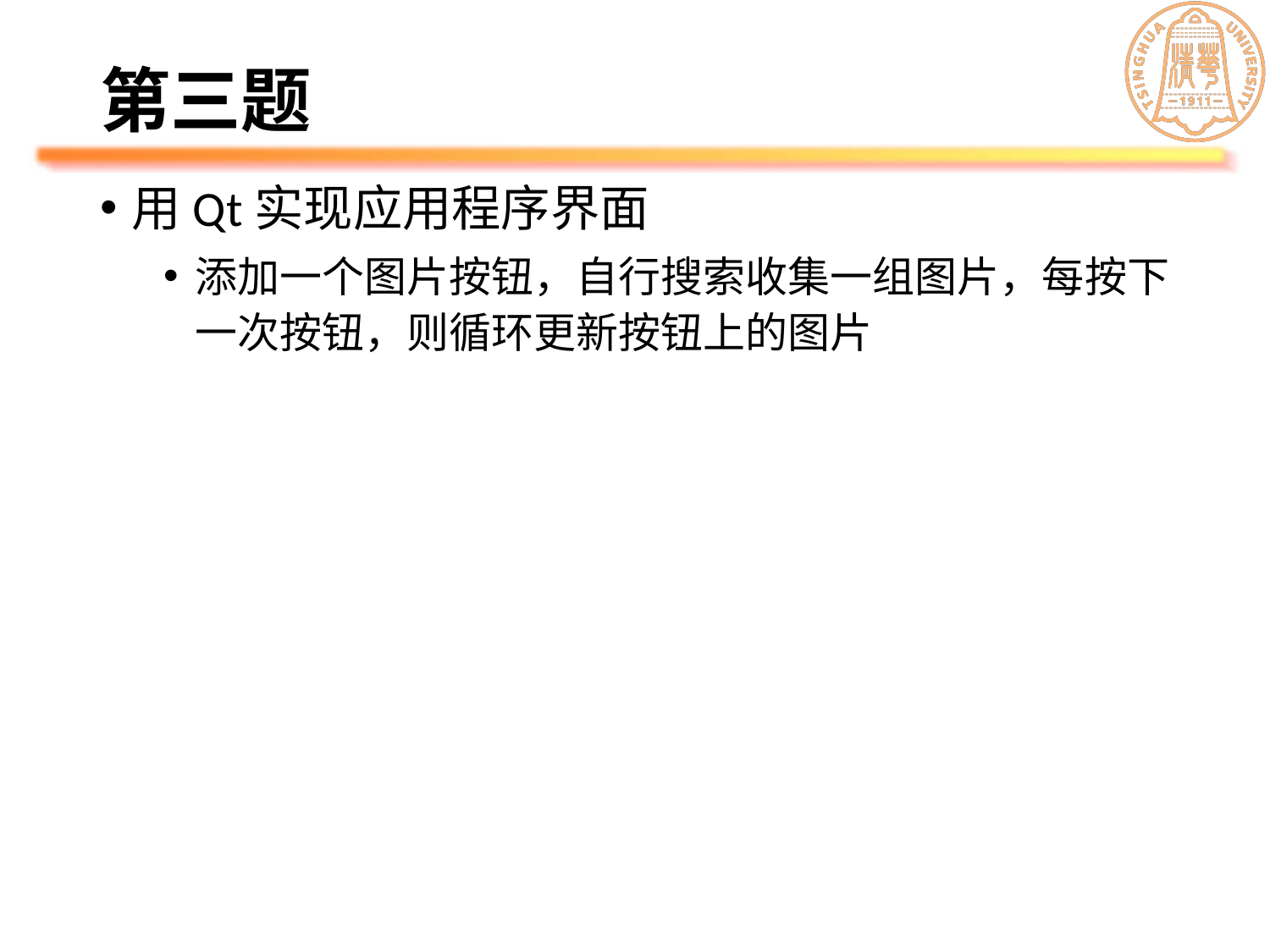

# 第三题
用Qt实现应用程序界面
添加一个图片按钮，自行搜索收集一组图片，每按下一次按钮，则循环更新按钮上的图片

5